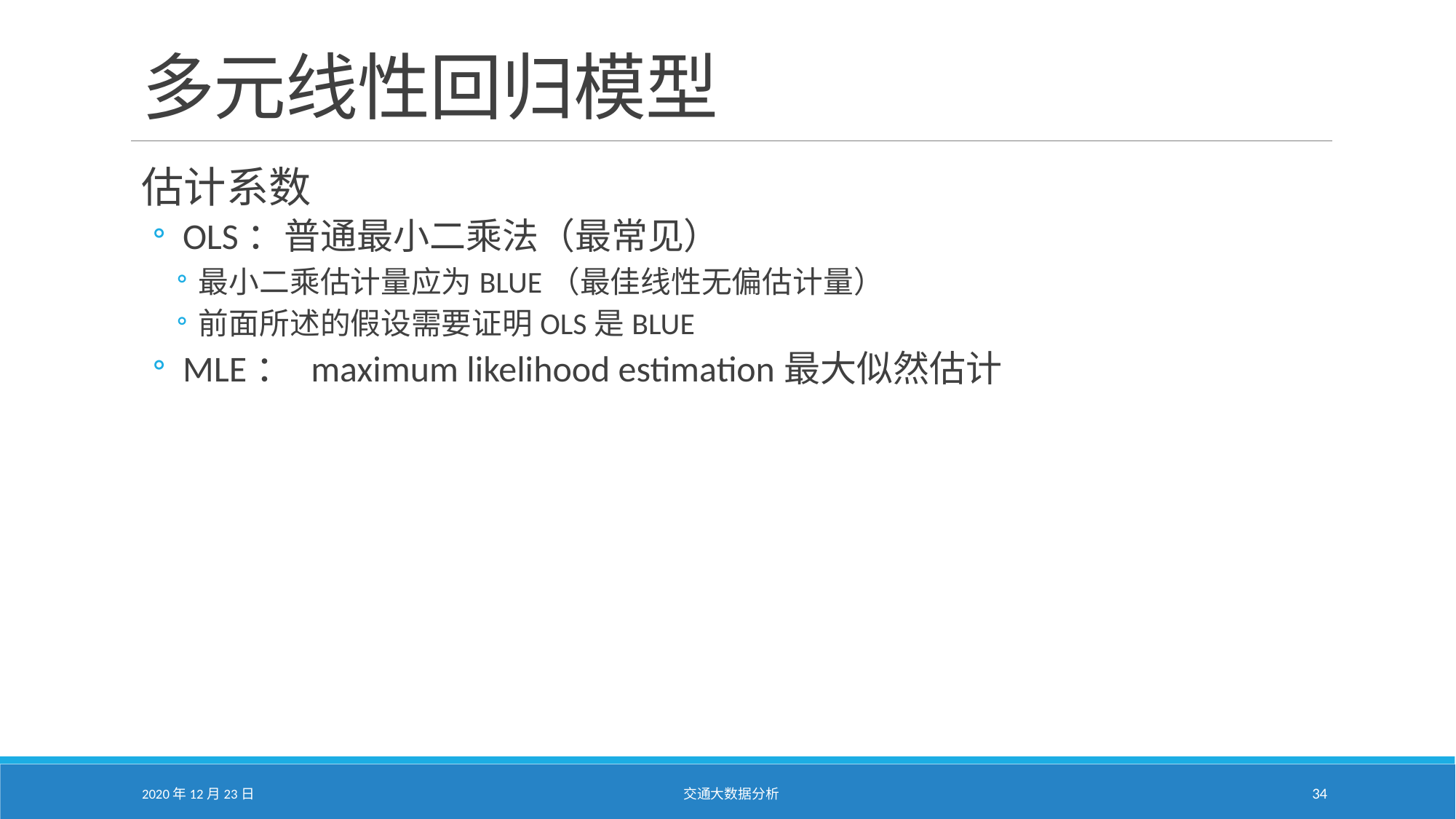

# 多元线性回归模型
估计系数
 OLS：普通最小二乘法（最常见）
最小二乘估计量应为BLUE（最佳线性无偏估计量）
前面所述的假设需要证明OLS是BLUE
 MLE： maximum likelihood estimation最大似然估计
2020年12月23日
交通大数据分析
34